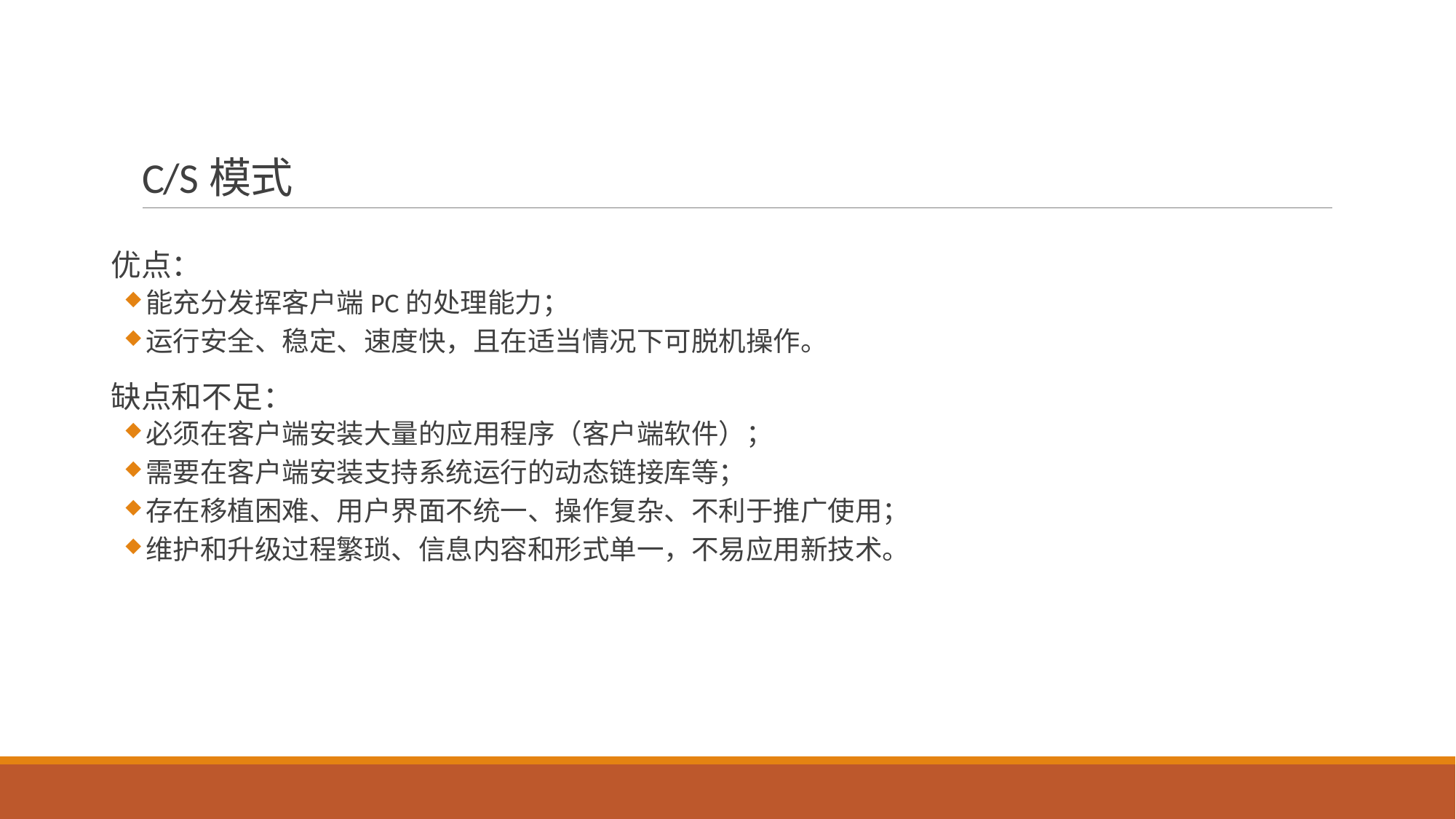

# C/S模式
优点：
能充分发挥客户端PC的处理能力；
运行安全、稳定、速度快，且在适当情况下可脱机操作。
缺点和不足：
必须在客户端安装大量的应用程序（客户端软件）；
需要在客户端安装支持系统运行的动态链接库等；
存在移植困难、用户界面不统一、操作复杂、不利于推广使用；
维护和升级过程繁琐、信息内容和形式单一，不易应用新技术。